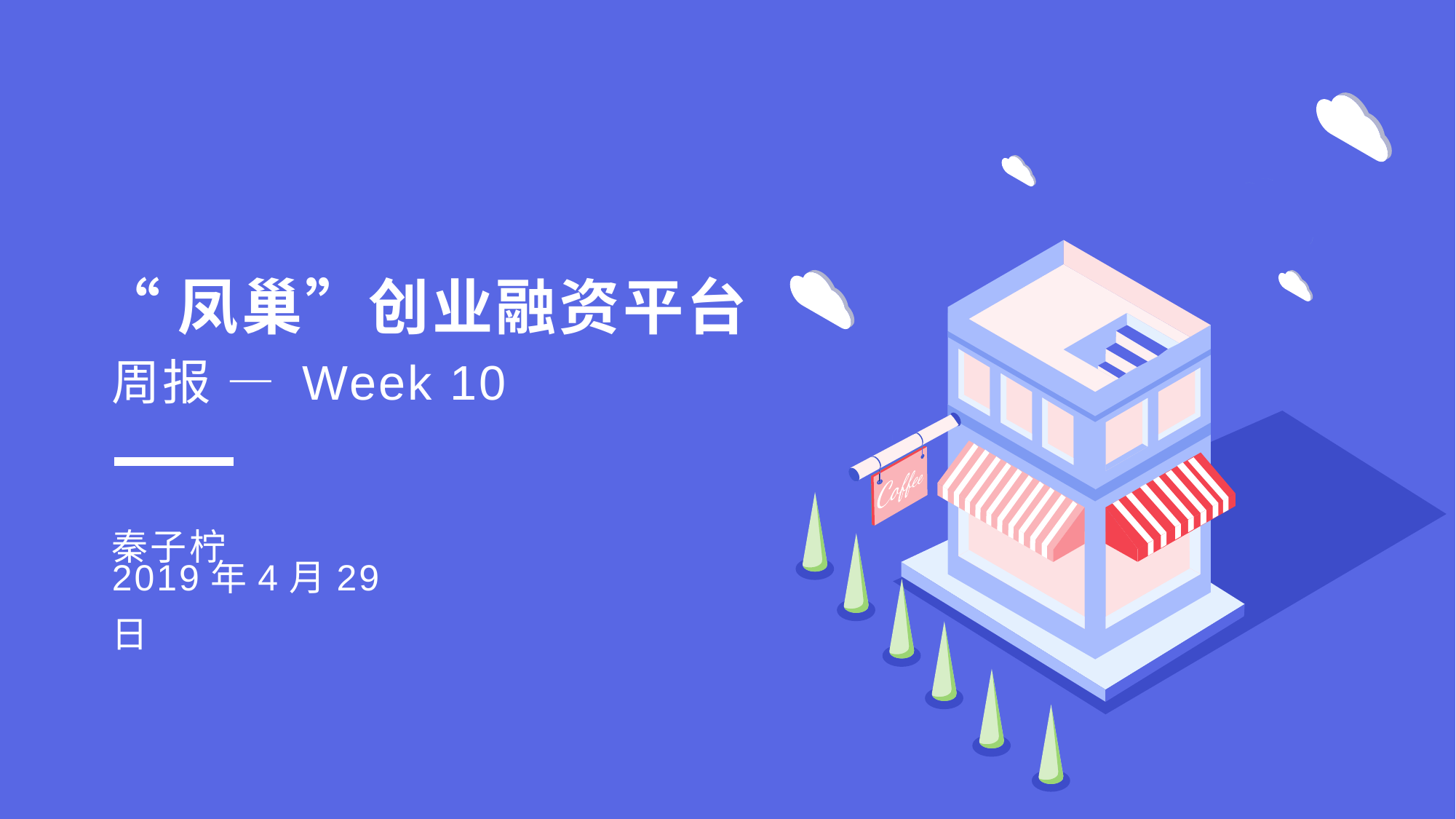

# “凤巢”创业融资平台
周报 — Week 10
秦子柠
2019年4月29日